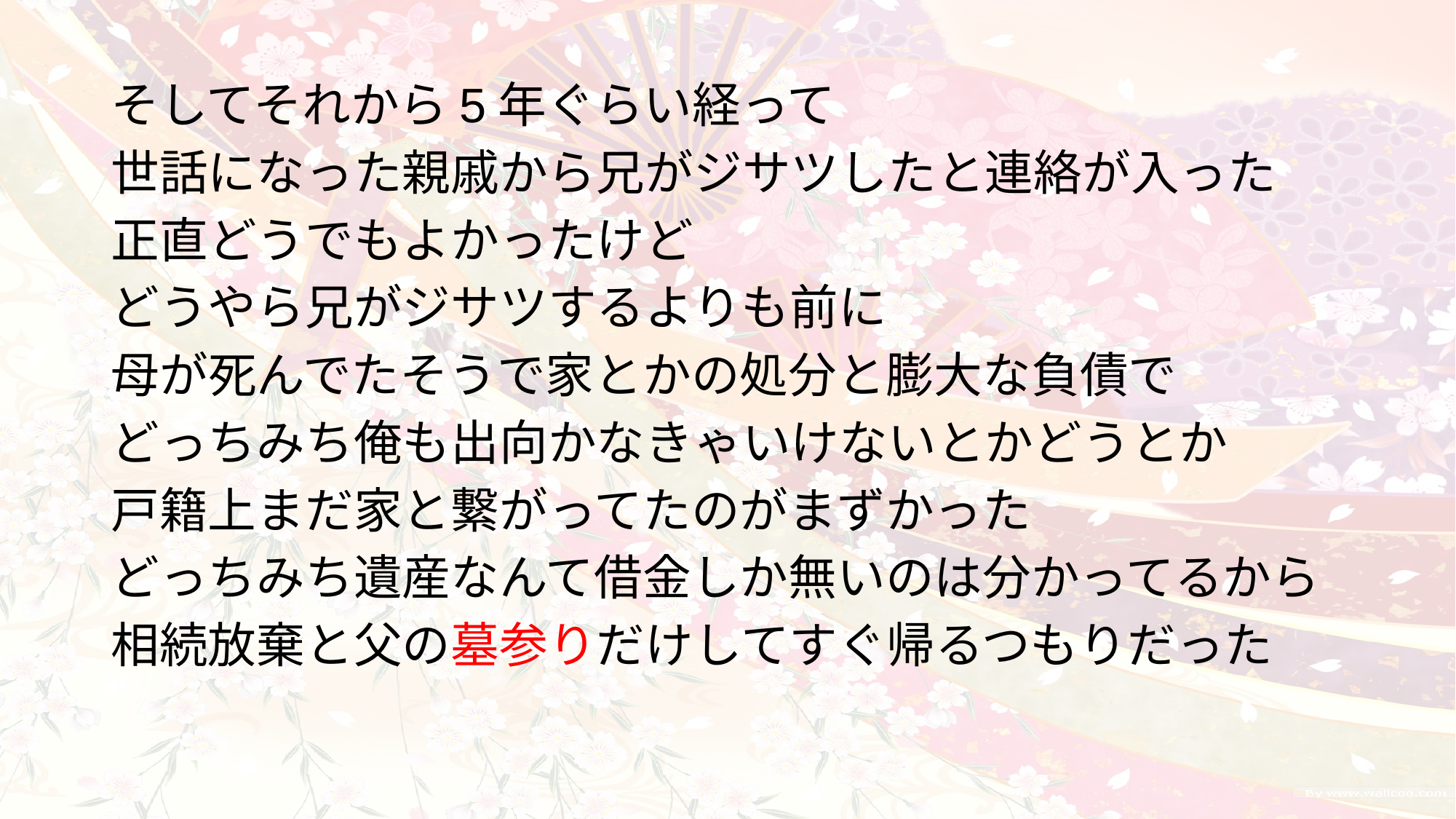

そしてそれから5年ぐらい経って
世話になった親戚から兄がジサツしたと連絡が入った
正直どうでもよかったけど
どうやら兄がジサツするよりも前に
母が死んでたそうで家とかの処分と膨大な負債で
どっちみち俺も出向かなきゃいけないとかどうとか
戸籍上まだ家と繋がってたのがまずかった
どっちみち遺産なんて借金しか無いのは分かってるから
相続放棄と父の墓参りだけしてすぐ帰るつもりだった